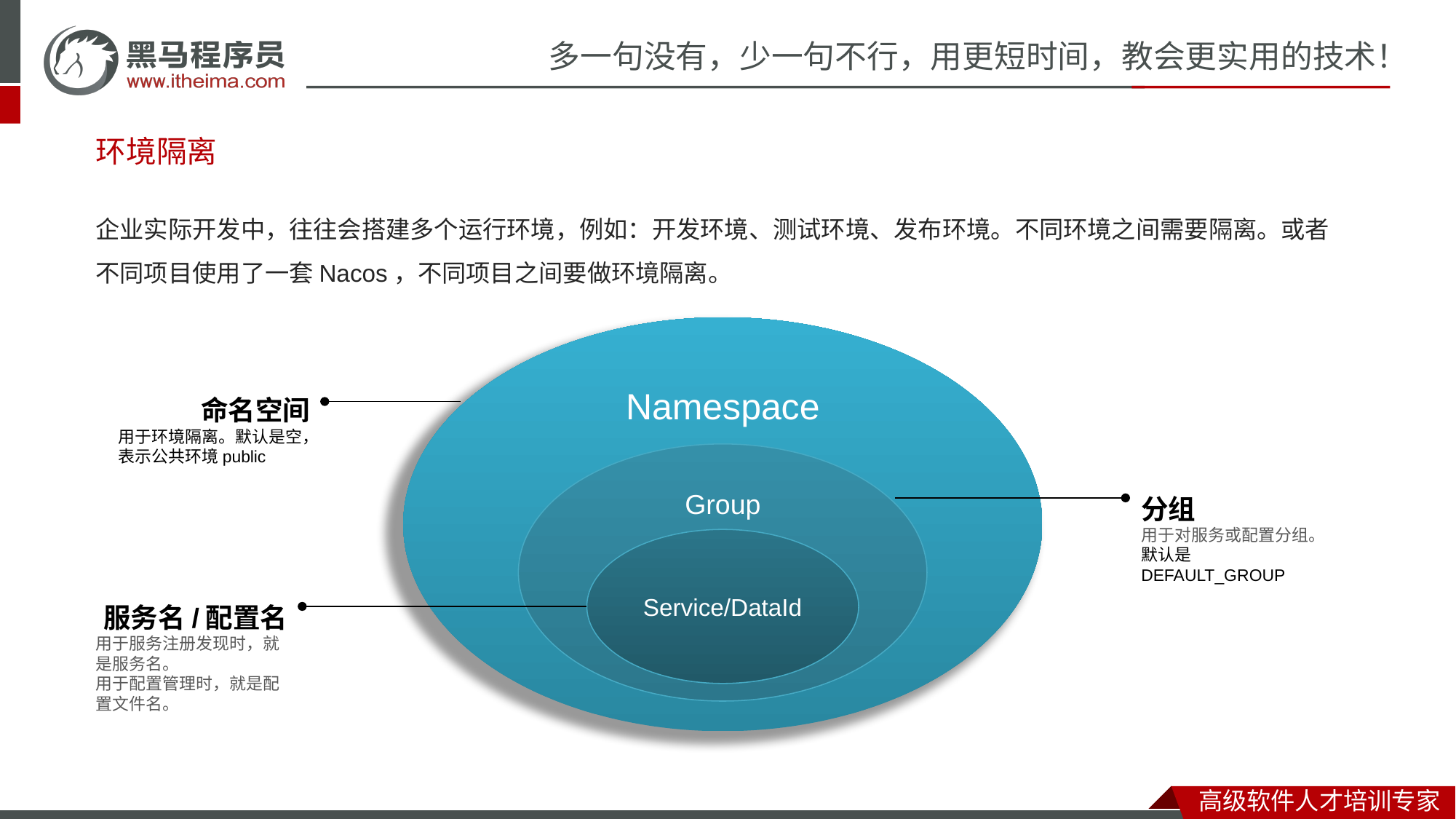

# 环境隔离
企业实际开发中，往往会搭建多个运行环境，例如：开发环境、测试环境、发布环境。不同环境之间需要隔离。或者不同项目使用了一套Nacos，不同项目之间要做环境隔离。
Namespace
命名空间
用于环境隔离。默认是空，表示公共环境public
Group
分组
用于对服务或配置分组。默认是DEFAULT_GROUP

Service/DataId
服务名/配置名
用于服务注册发现时，就是服务名。
用于配置管理时，就是配置文件名。